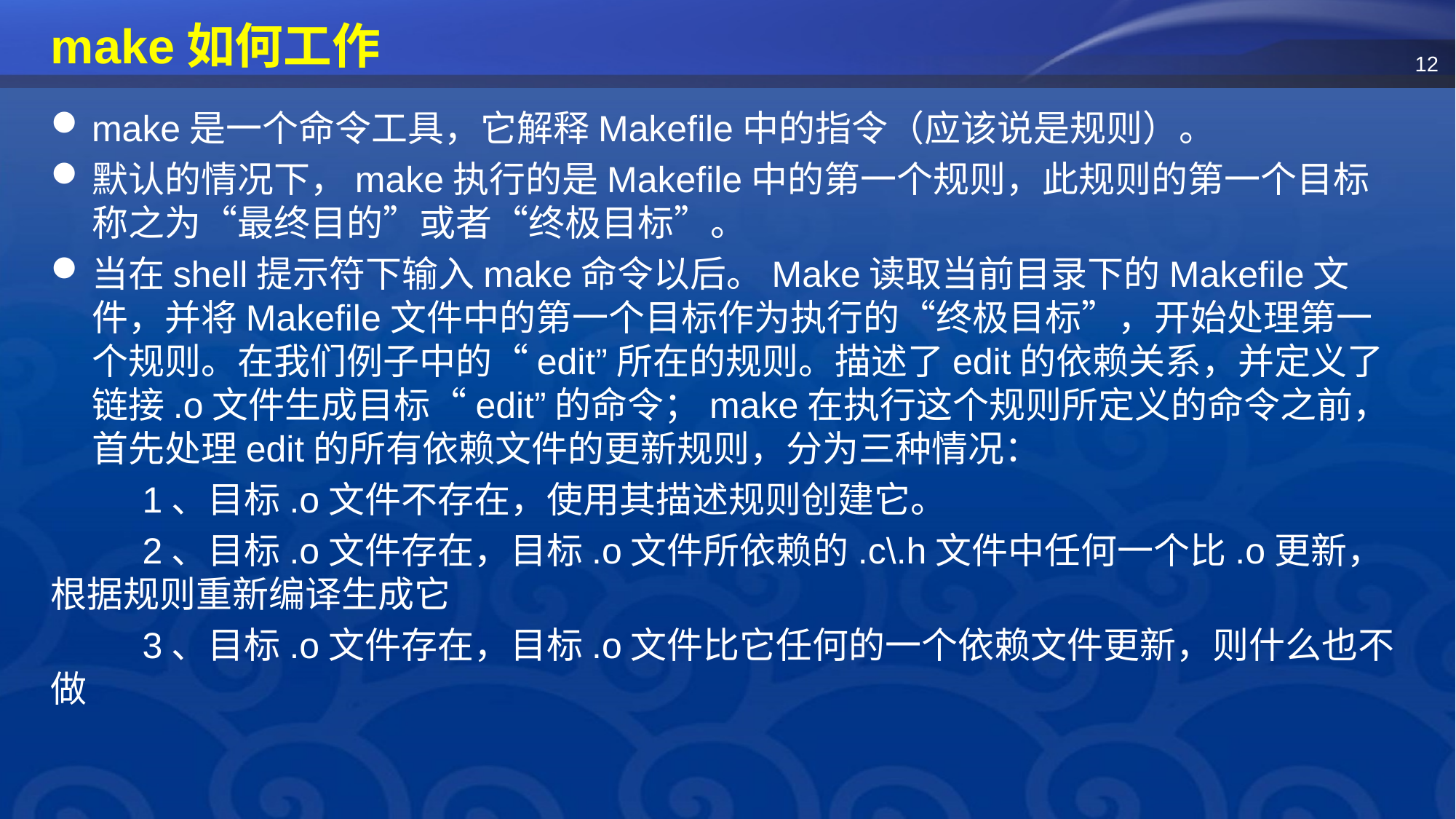

# make如何工作
make是一个命令工具，它解释Makefile中的指令（应该说是规则）。
默认的情况下，make执行的是Makefile中的第一个规则，此规则的第一个目标称之为“最终目的”或者“终极目标”。
当在shell提示符下输入make命令以后。Make读取当前目录下的Makefile文件，并将Makefile文件中的第一个目标作为执行的“终极目标”，开始处理第一个规则。在我们例子中的“edit”所在的规则。描述了edit的依赖关系，并定义了链接.o文件生成目标“edit”的命令；make在执行这个规则所定义的命令之前，首先处理edit的所有依赖文件的更新规则，分为三种情况：
         1、目标.o文件不存在，使用其描述规则创建它。
         2、目标.o文件存在，目标.o文件所依赖的.c\.h文件中任何一个比.o更新，根据规则重新编译生成它
         3、目标.o文件存在，目标.o文件比它任何的一个依赖文件更新，则什么也不做